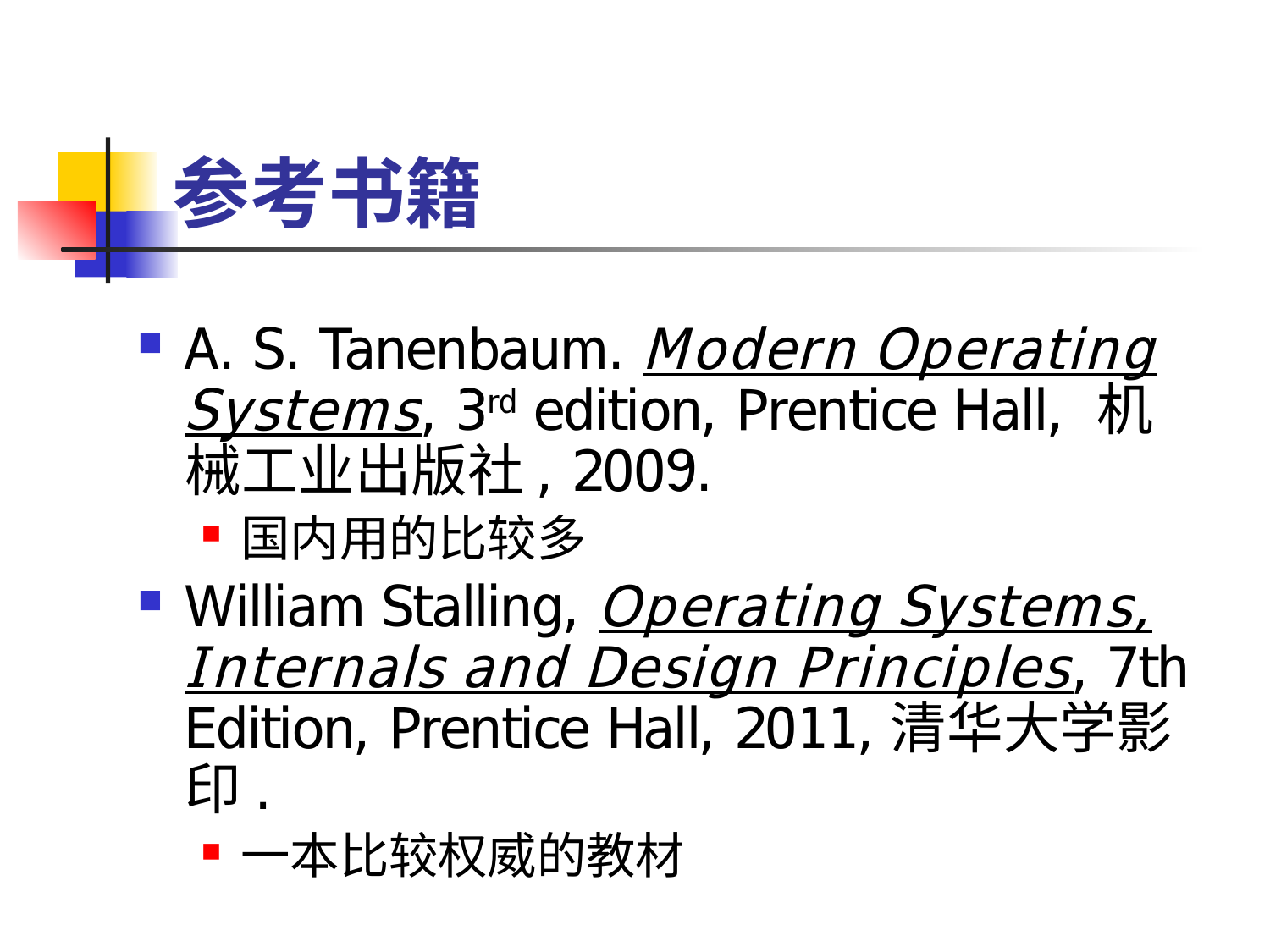

# 参考书籍
A. S. Tanenbaum. Modern Operating Systems, 3rd edition, Prentice Hall, 机械工业出版社, 2009.
国内用的比较多
William Stalling, Operating Systems, Internals and Design Principles, 7th Edition, Prentice Hall, 2011,清华大学影印.
一本比较权威的教材